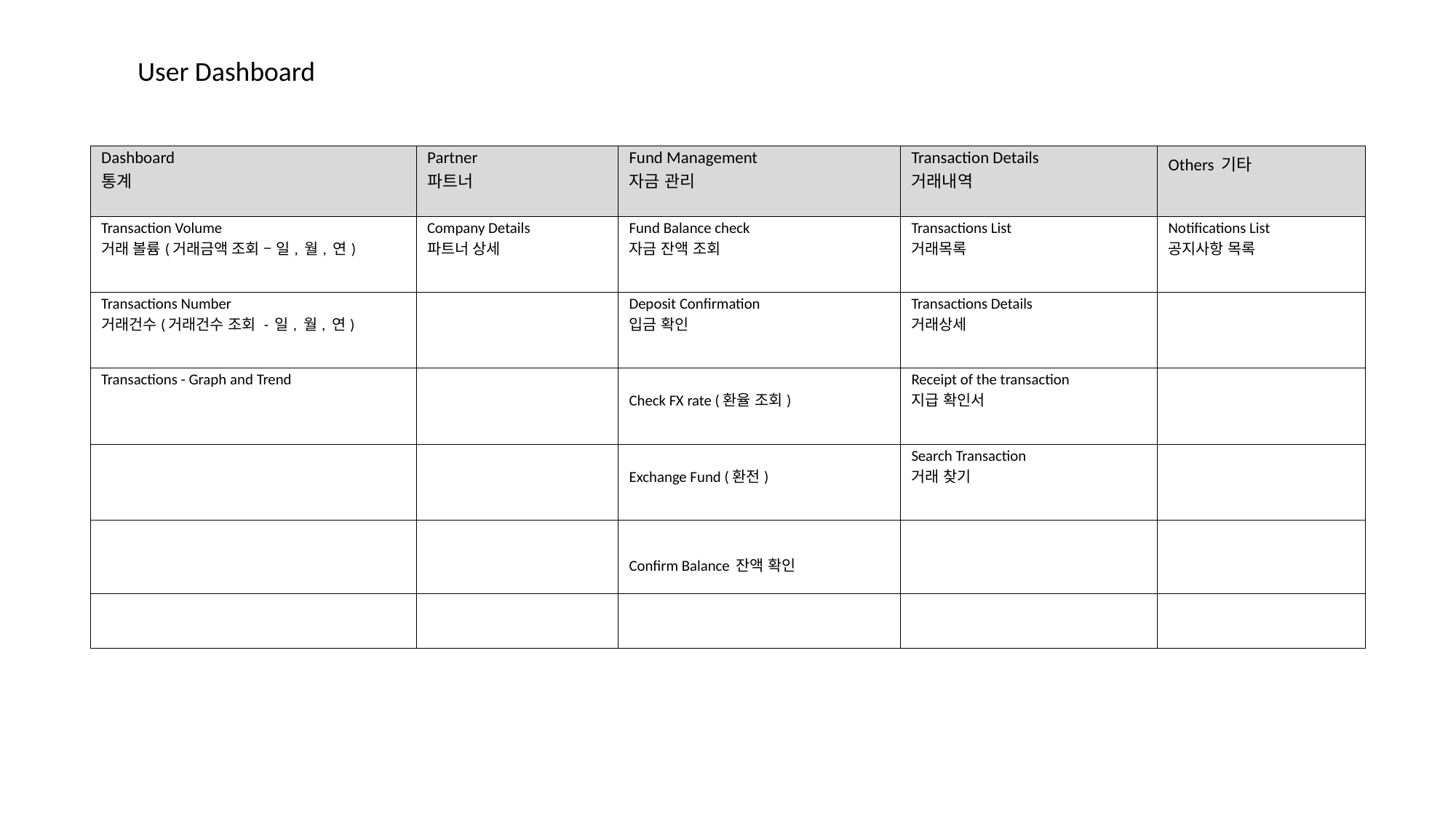

User Dashboard
| Dashboard 통계 | Partner 파트너 | Fund Management 자금 관리 | Transaction Details 거래내역 | Others 기타 |
| --- | --- | --- | --- | --- |
| Transaction Volume 거래 볼륨(거래금액 조회 – 일, 월, 연) | Company Details 파트너 상세 | Fund Balance check 자금 잔액 조회 | Transactions List 거래목록 | Notifications List 공지사항 목록 |
| Transactions Number 거래건수(거래건수 조회 - 일, 월, 연) |  | Deposit Confirmation 입금 확인 | Transactions Details 거래상세 |  |
| Transactions - Graph and Trend |  | Check FX rate (환율 조회) | Receipt of the transaction 지급 확인서 |  |
|  |  | Exchange Fund (환전) | Search Transaction 거래 찾기 |  |
|  |  | Confirm Balance 잔액 확인 |  |  |
|  |  |  |  |  |